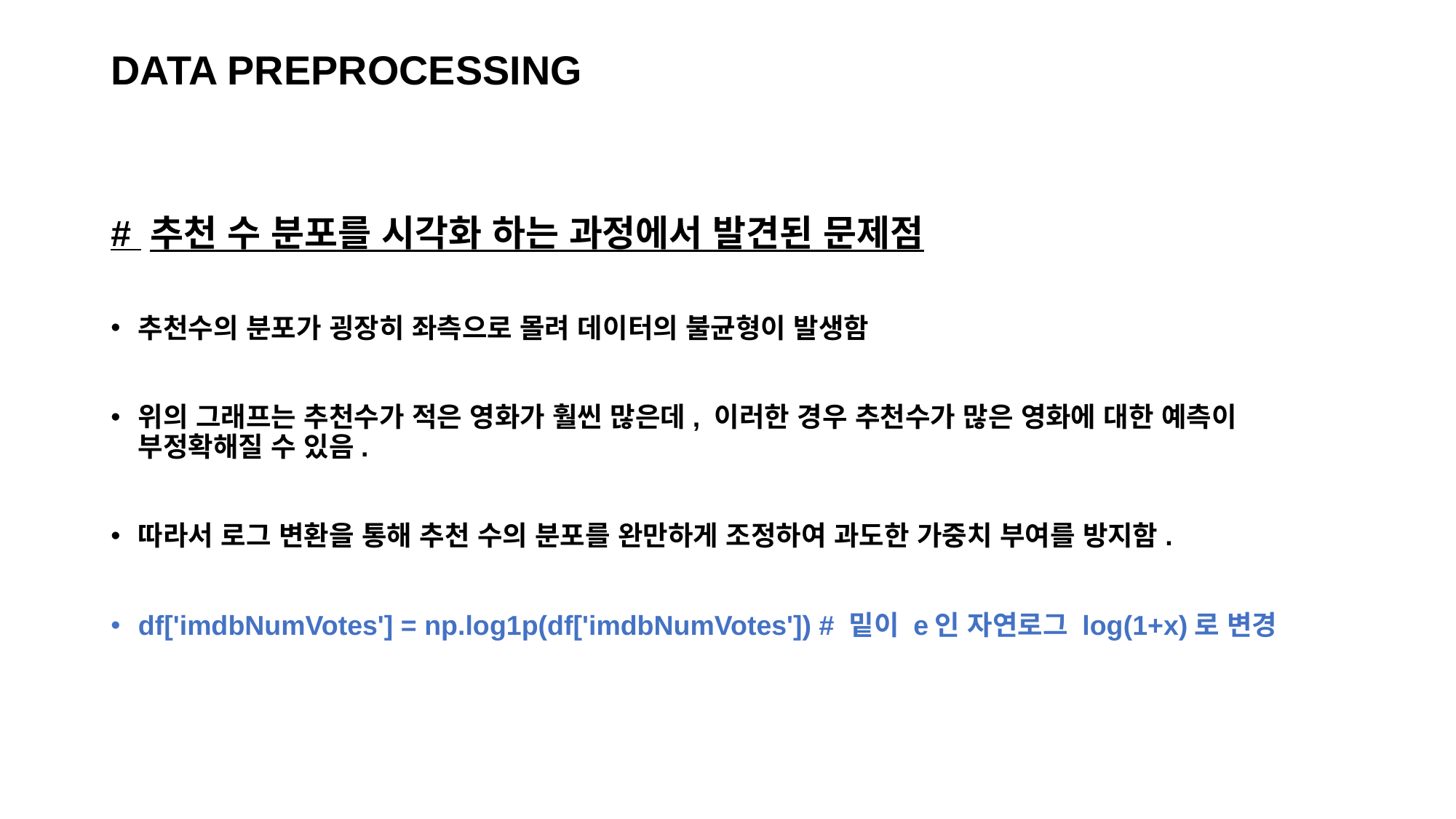

# DATA PREPROCESSING
# 추천 수 분포를 시각화 하는 과정에서 발견된 문제점

추천수의 분포가 굉장히 좌측으로 몰려 데이터의 불균형이 발생함

위의 그래프는 추천수가 적은 영화가 훨씬 많은데, 이러한 경우 추천수가 많은 영화에 대한 예측이 부정확해질 수 있음.

따라서 로그 변환을 통해 추천 수의 분포를 완만하게 조정하여 과도한 가중치 부여를 방지함.

df['imdbNumVotes'] = np.log1p(df['imdbNumVotes']) # 밑이 e인 자연로그 log(1+x)로 변경